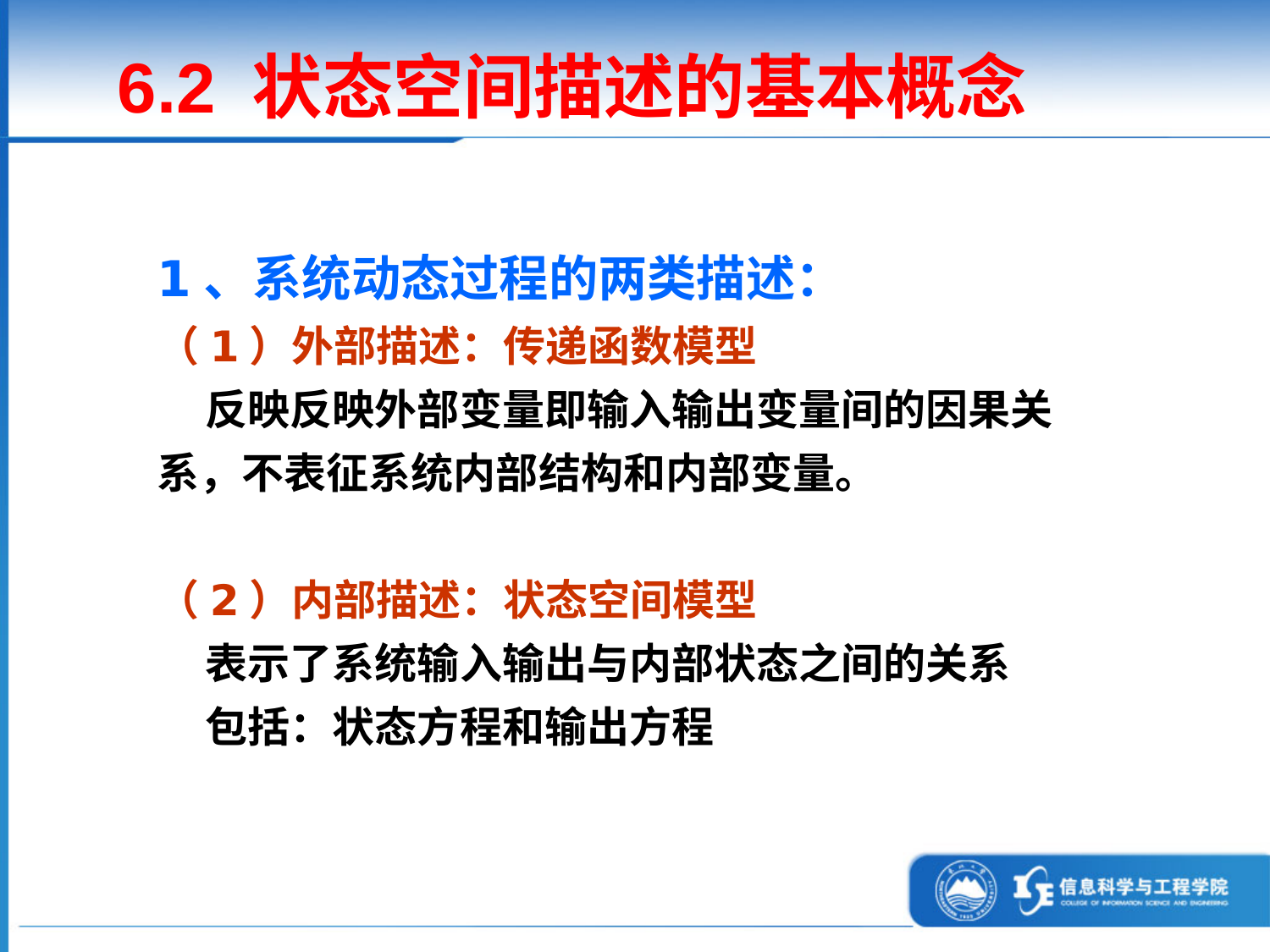

6.2 状态空间描述的基本概念
1、系统动态过程的两类描述：
（1）外部描述：传递函数模型
    反映反映外部变量即输入输出变量间的因果关系，不表征系统内部结构和内部变量。

（2）内部描述：状态空间模型
    表示了系统输入输出与内部状态之间的关系
    包括：状态方程和输出方程